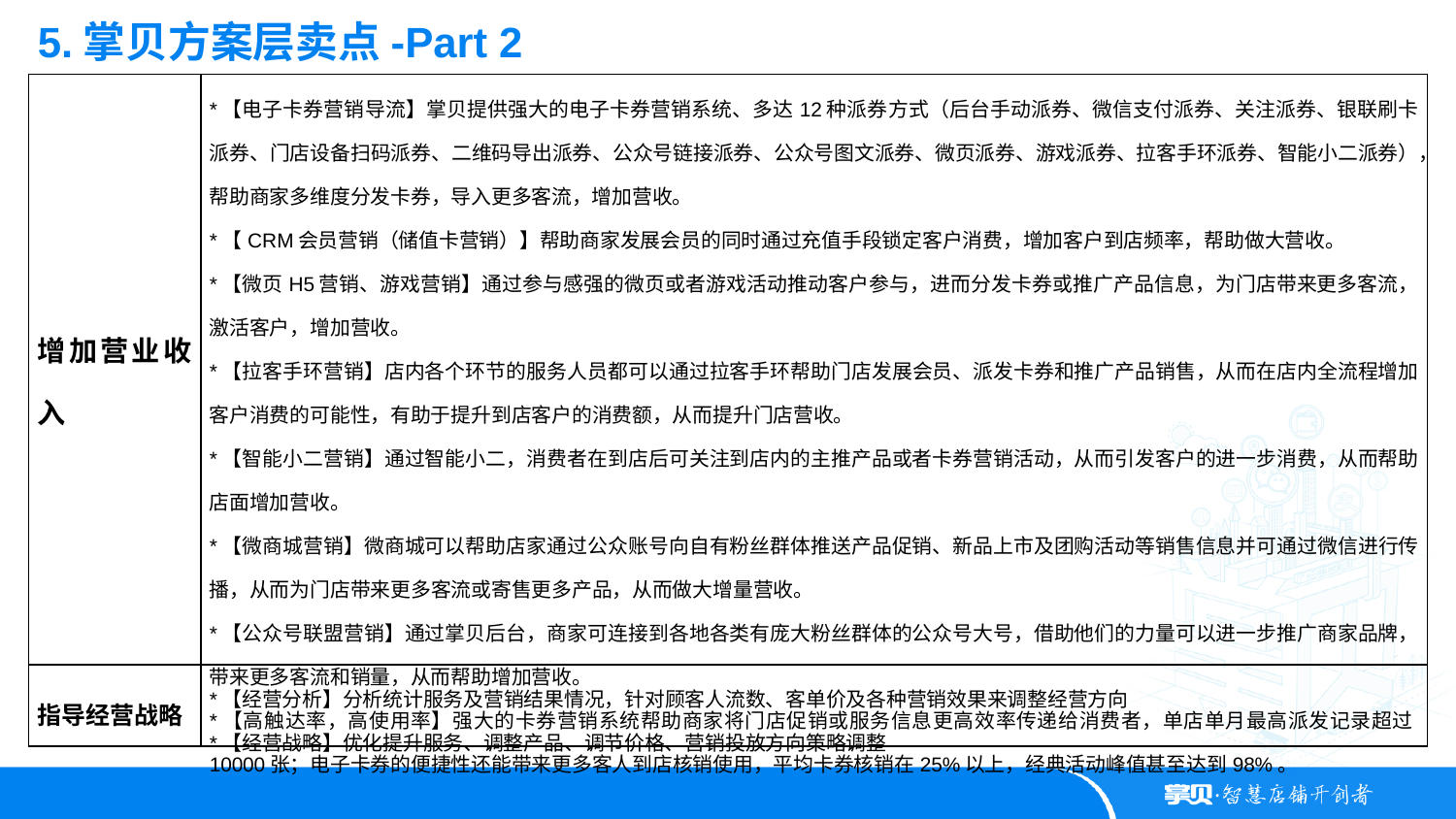

5.掌贝方案层卖点-Part 2
| 增加营业收入 | \*【电子卡券营销导流】掌贝提供强大的电子卡券营销系统、多达12种派券方式（后台手动派券、微信支付派券、关注派券、银联刷卡派券、门店设备扫码派券、二维码导出派券、公众号链接派券、公众号图文派券、微页派券、游戏派券、拉客手环派券、智能小二派券），帮助商家多维度分发卡券，导入更多客流，增加营收。 \*【CRM会员营销（储值卡营销）】帮助商家发展会员的同时通过充值手段锁定客户消费，增加客户到店频率，帮助做大营收。 \*【微页H5营销、游戏营销】通过参与感强的微页或者游戏活动推动客户参与，进而分发卡券或推广产品信息，为门店带来更多客流，激活客户，增加营收。 \*【拉客手环营销】店内各个环节的服务人员都可以通过拉客手环帮助门店发展会员、派发卡券和推广产品销售，从而在店内全流程增加客户消费的可能性，有助于提升到店客户的消费额，从而提升门店营收。 \*【智能小二营销】通过智能小二，消费者在到店后可关注到店内的主推产品或者卡券营销活动，从而引发客户的进一步消费，从而帮助店面增加营收。 \*【微商城营销】微商城可以帮助店家通过公众账号向自有粉丝群体推送产品促销、新品上市及团购活动等销售信息并可通过微信进行传播，从而为门店带来更多客流或寄售更多产品，从而做大增量营收。 \*【公众号联盟营销】通过掌贝后台，商家可连接到各地各类有庞大粉丝群体的公众号大号，借助他们的力量可以进一步推广商家品牌，带来更多客流和销量，从而帮助增加营收。 \*【高触达率，高使用率】强大的卡券营销系统帮助商家将门店促销或服务信息更高效率传递给消费者，单店单月最高派发记录超过10000张；电子卡券的便捷性还能带来更多客人到店核销使用，平均卡券核销在25%以上，经典活动峰值甚至达到98%。 |
| --- | --- |
| 指导经营战略 | \*【经营分析】分析统计服务及营销结果情况，针对顾客人流数、客单价及各种营销效果来调整经营方向 \*【经营战略】优化提升服务、调整产品、调节价格、营销投放方向策略调整 |